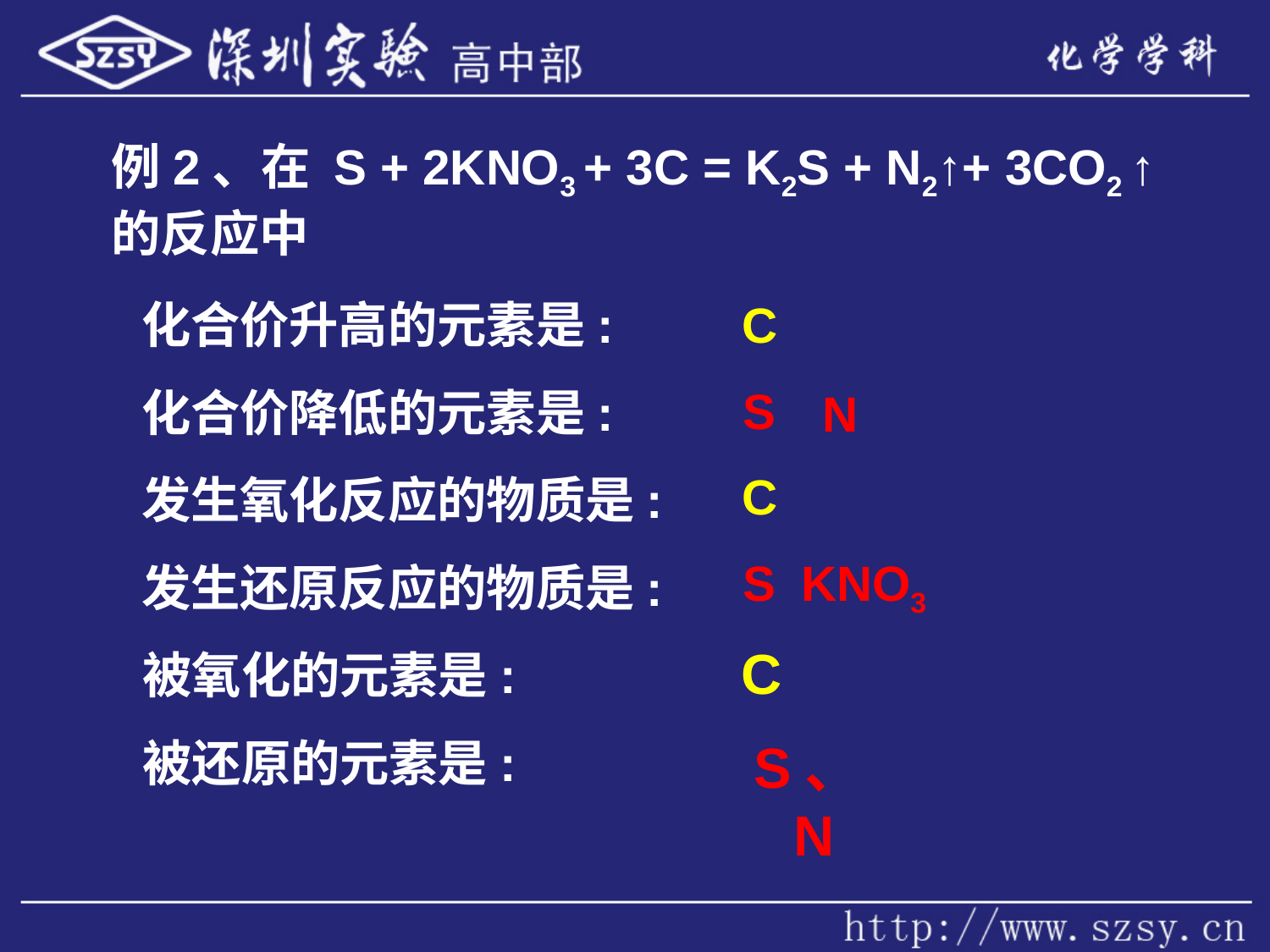

例2、在 S + 2KNO3 + 3C = K2S + N2↑+ 3CO2 ↑的反应中
化合价升高的元素是:
C
S
化合价降低的元素是:
N
C
发生氧化反应的物质是:
KNO3
S
发生还原反应的物质是:
C
被氧化的元素是:
被还原的元素是:
S、N